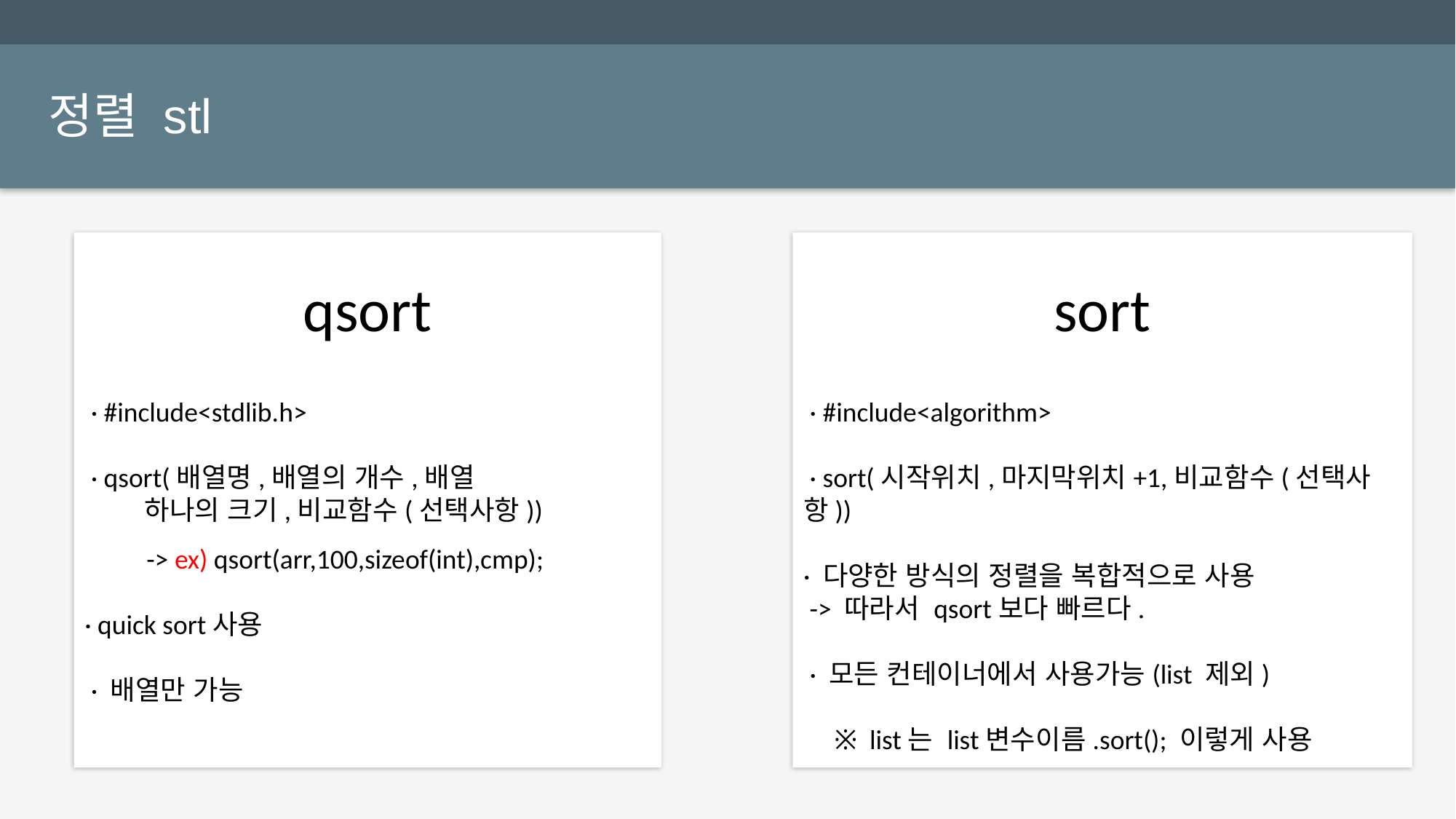

정렬 stl

qsort

 · #include<stdlib.h>

 · qsort(배열명,배열의 개수,배열
       하나의 크기,비교함수(선택사항))
          -> ex) qsort(arr,100,sizeof(int),cmp);

· quick sort사용

 · 배열만 가능

sort

 · #include<algorithm>

 · sort(시작위치,마지막위치+1,비교함수(선택사항))

· 다양한 방식의 정렬을 복합적으로 사용
 -> 따라서 qsort보다 빠르다.

 · 모든 컨테이너에서 사용가능(list 제외)

     ※  list는 list변수이름.sort(); 이렇게 사용